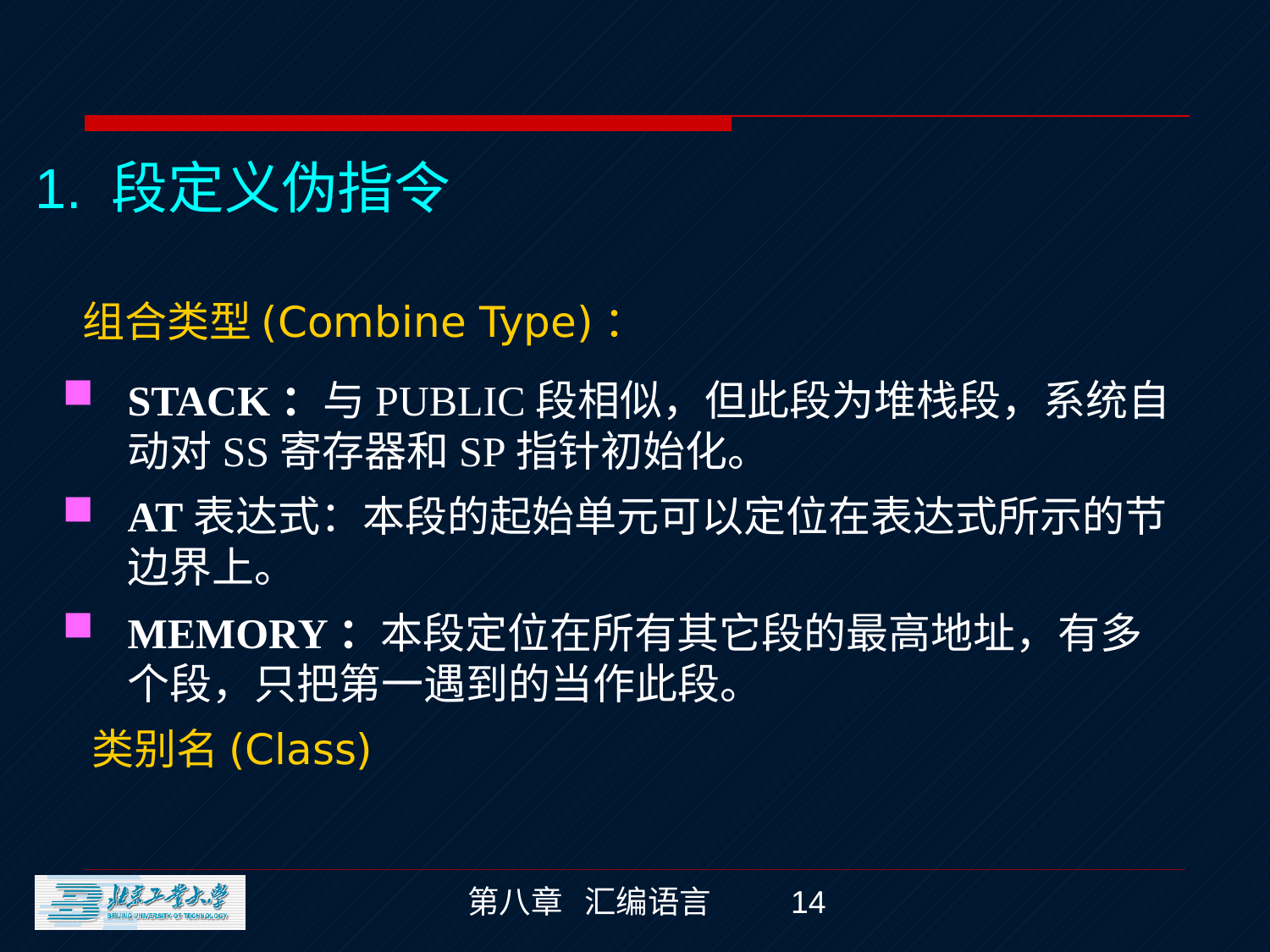

1. 段定义伪指令
# 组合类型(Combine Type)：
STACK：与PUBLIC段相似，但此段为堆栈段，系统自动对SS寄存器和SP指针初始化。
AT表达式：本段的起始单元可以定位在表达式所示的节边界上。
MEMORY：本段定位在所有其它段的最高地址，有多个段，只把第一遇到的当作此段。
  类别名(Class)